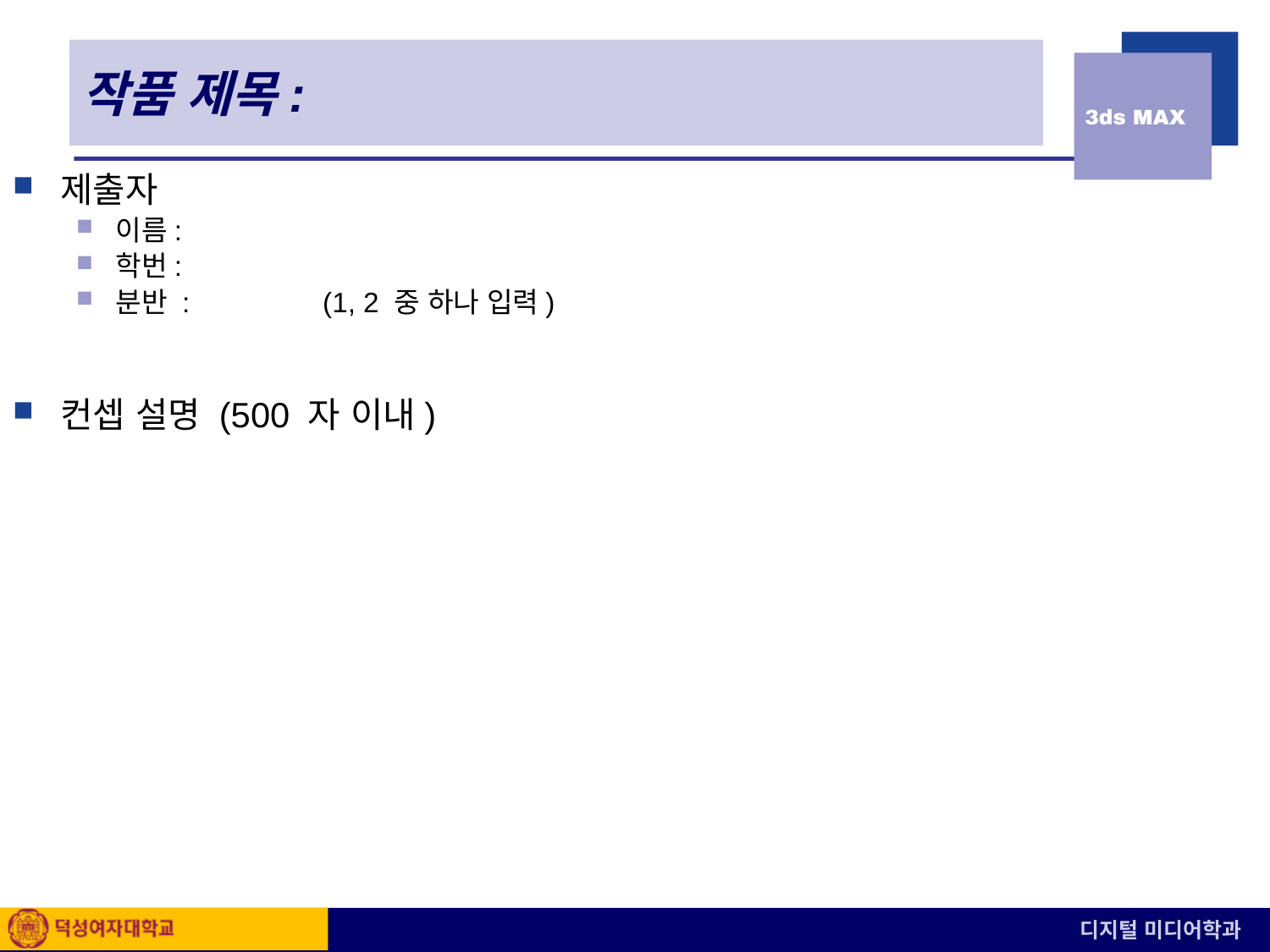

# 작품 제목:
제출자
이름:
학번:
분반 :                 (1, 2 중 하나 입력)

컨셉 설명 (500 자 이내)